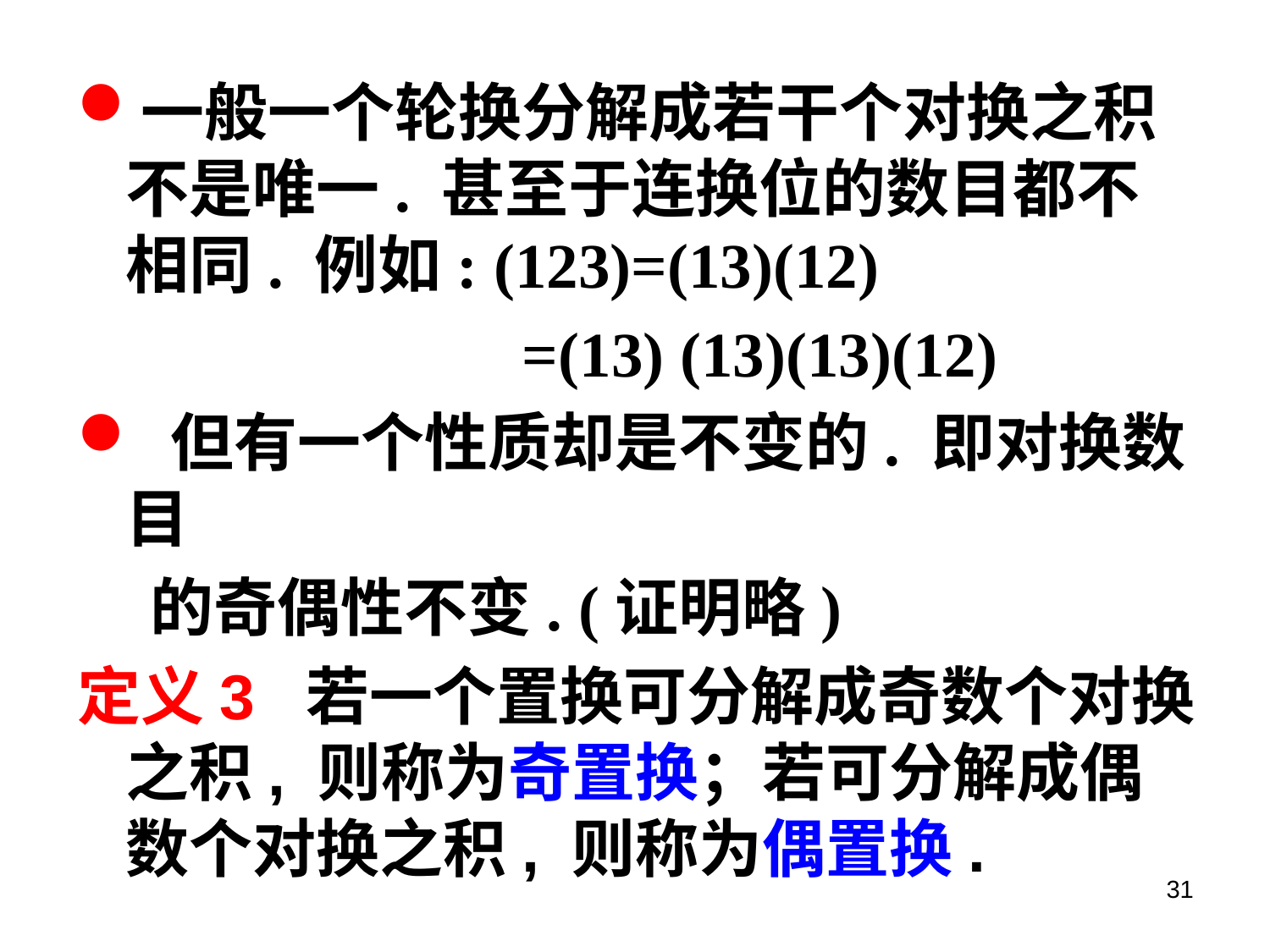

一般一个轮换分解成若干个对换之积不是唯一. 甚至于连换位的数目都不相同. 例如: (123)=(13)(12)
                            =(13) (13)(13)(12)
 但有一个性质却是不变的. 即对换数目
    的奇偶性不变. (证明略)
定义3  若一个置换可分解成奇数个对换之积, 则称为奇置换；若可分解成偶数个对换之积, 则称为偶置换.

31